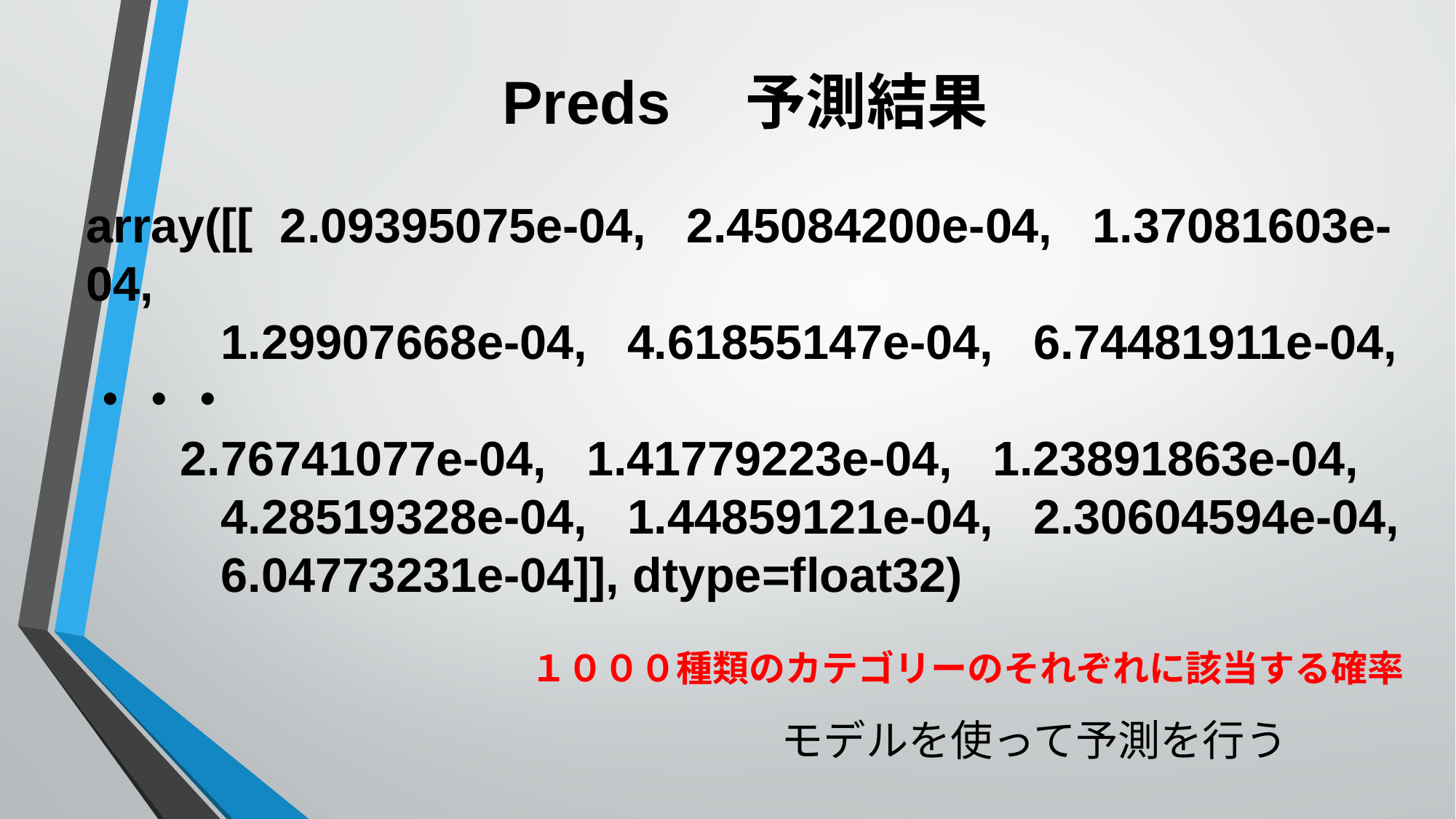

Preds　予測結果

array([[  2.09395075e-04,   2.45084200e-04,   1.37081603e-04,
          1.29907668e-04,   4.61855147e-04,   6.74481911e-04,
・・・
  　2.76741077e-04,   1.41779223e-04,   1.23891863e-04,
          4.28519328e-04,   1.44859121e-04,   2.30604594e-04,
          6.04773231e-04]], dtype=float32)

１０００種類のカテゴリーのそれぞれに該当する確率

モデルを使って予測を行う